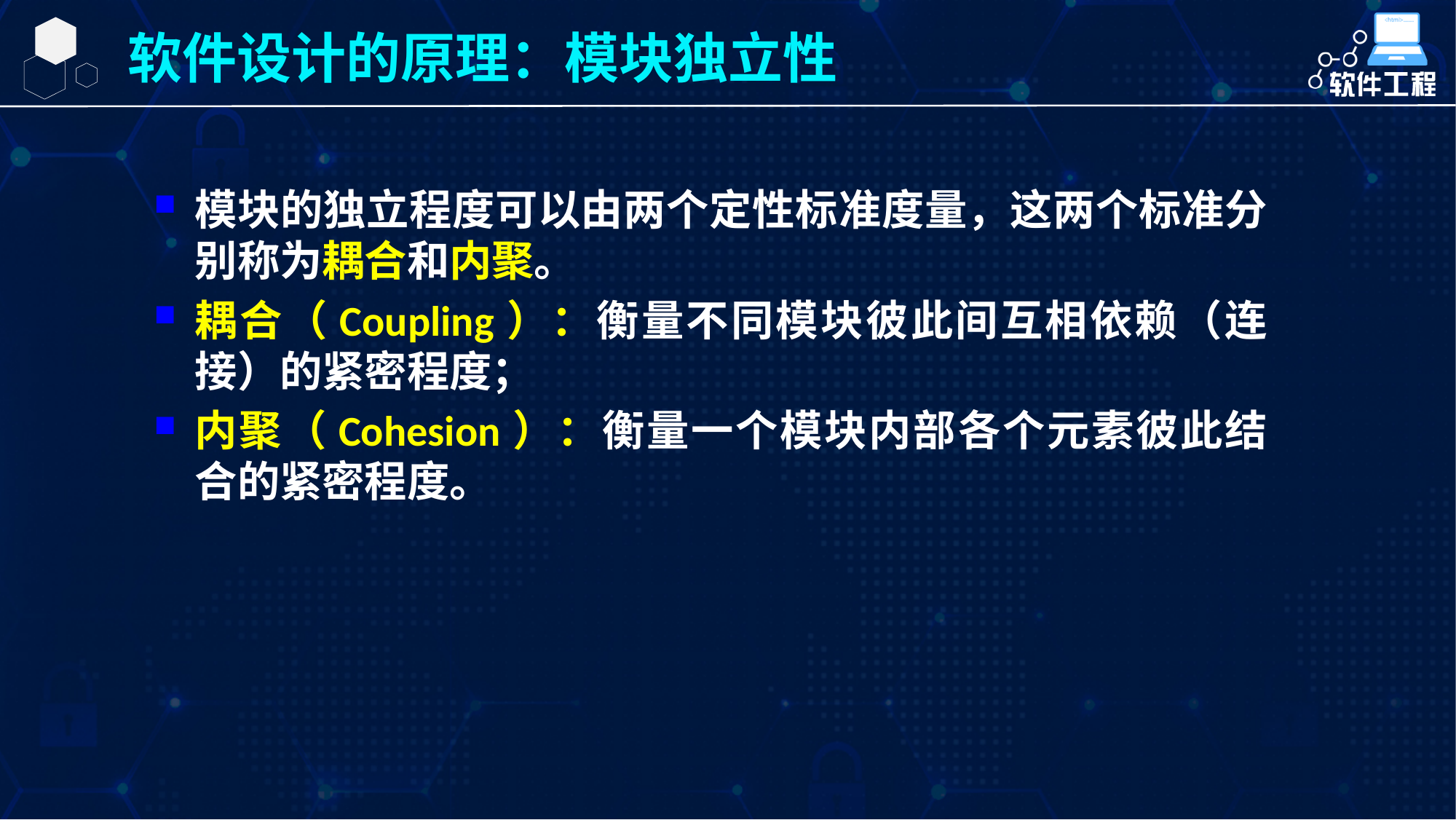

软件设计的原理：模块独立性
模块的独立程度可以由两个定性标准度量，这两个标准分别称为耦合和内聚。
耦合（Coupling）：衡量不同模块彼此间互相依赖（连接）的紧密程度；
内聚（Cohesion）：衡量一个模块内部各个元素彼此结合的紧密程度。